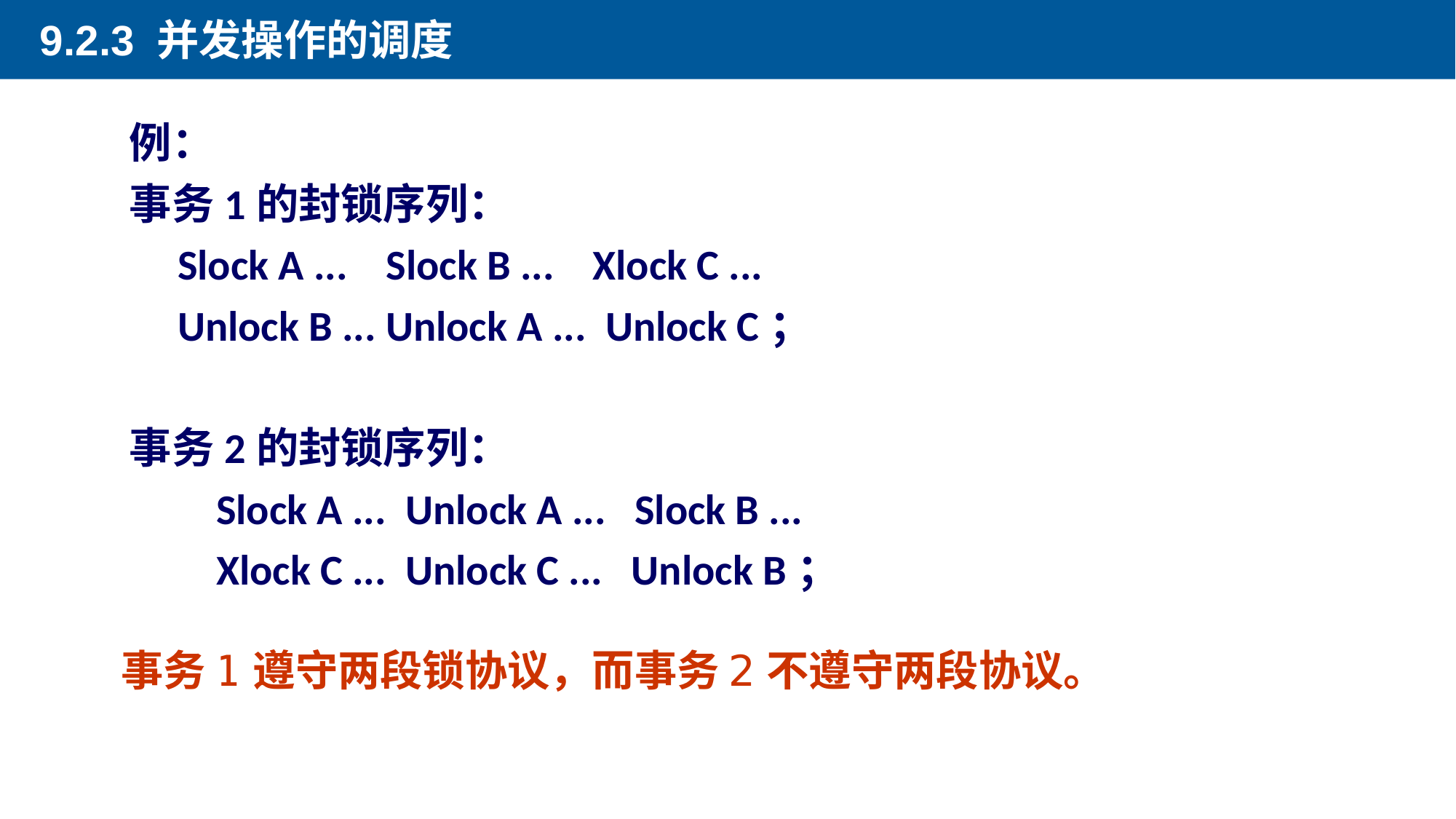

9.2.3 并发操作的调度
例：
事务1的封锁序列：
     Slock A ...    Slock B ...    Xlock C ...
     Unlock B ... Unlock A ...  Unlock C；

事务2的封锁序列：
         Slock A ...  Unlock A ...   Slock B ...
         Xlock C ...  Unlock C ...   Unlock B；
事务1遵守两段锁协议，而事务2不遵守两段协议。